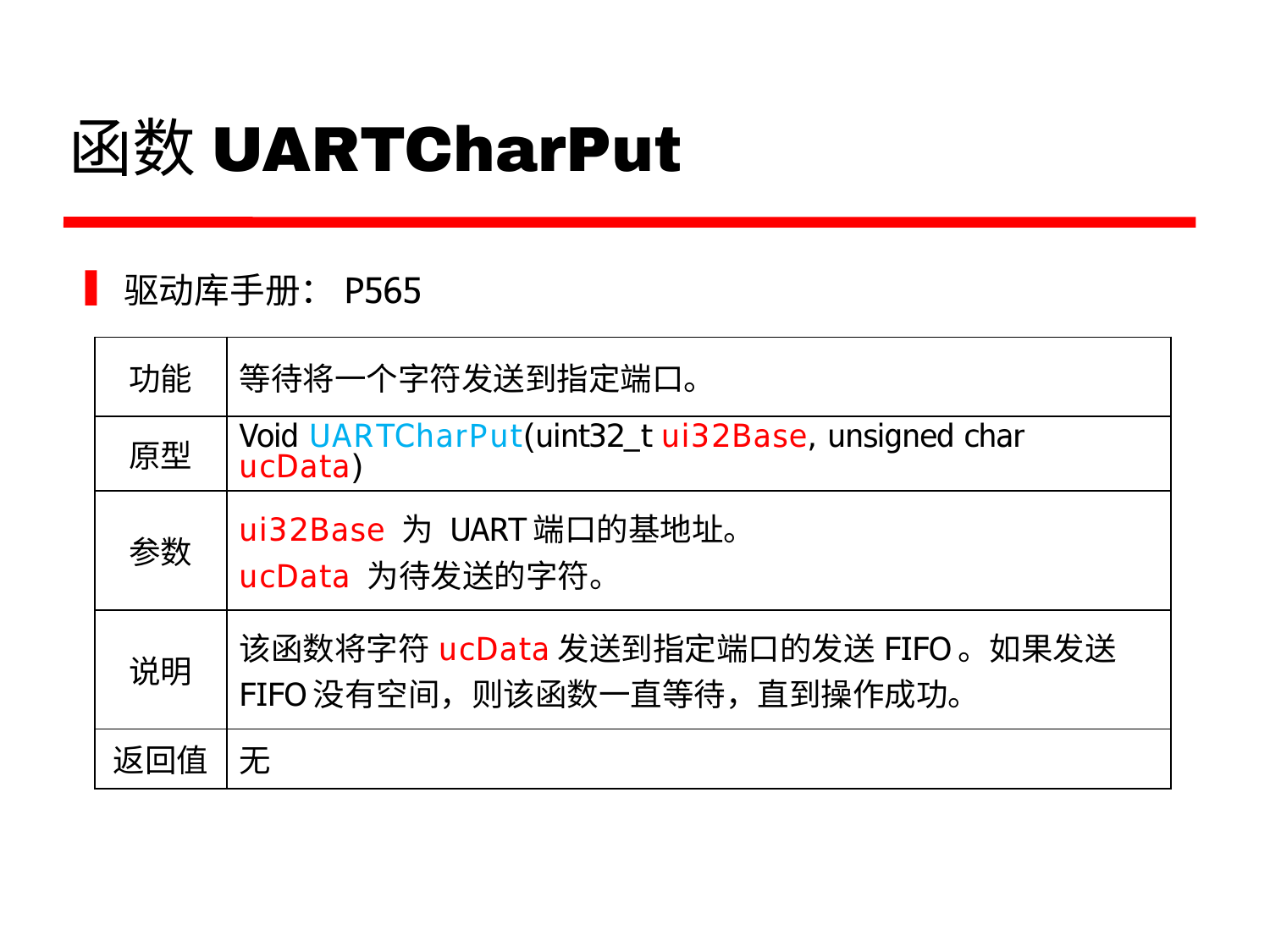

# 函数UARTCharPut
驱动库手册：P565
| 功能 | 等待将一个字符发送到指定端口。 |
| --- | --- |
| 原型 | Void UARTCharPut(uint32\_t ui32Base, unsigned char ucData) |
| 参数 | ui32Base 为 UART端口的基地址。 ucData 为待发送的字符。 |
| 说明 | 该函数将字符ucData发送到指定端口的发送FIFO。如果发送FIFO没有空间，则该函数一直等待，直到操作成功。 |
| 返回值 | 无 |